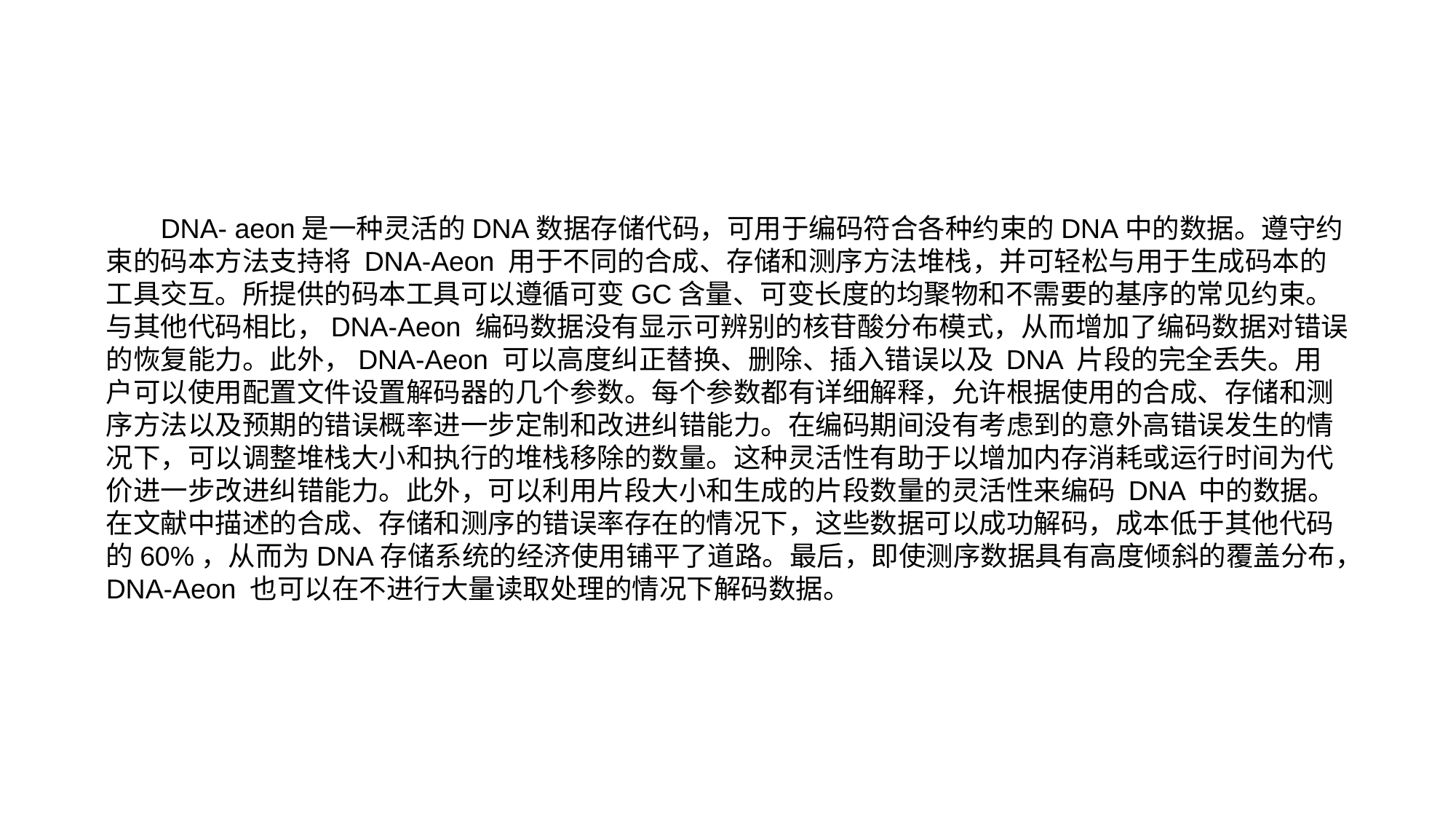

DNA- aeon是一种灵活的DNA数据存储代码，可用于编码符合各种约束的DNA中的数据。遵守约束的码本方法支持将 DNA-Aeon 用于不同的合成、存储和测序方法堆栈，并可轻松与用于生成码本的工具交互。所提供的码本工具可以遵循可变GC含量、可变长度的均聚物和不需要的基序的常见约束。与其他代码相比，DNA-Aeon 编码数据没有显示可辨别的核苷酸分布模式，从而增加了编码数据对错误的恢复能力。此外，DNA-Aeon 可以高度纠正替换、删除、插入错误以及 DNA 片段的完全丢失。用户可以使用配置文件设置解码器的几个参数。每个参数都有详细解释，允许根据使用的合成、存储和测序方法以及预期的错误概率进一步定制和改进纠错能力。在编码期间没有考虑到的意外高错误发生的情况下，可以调整堆栈大小和执行的堆栈移除的数量。这种灵活性有助于以增加内存消耗或运行时间为代价进一步改进纠错能力。此外，可以利用片段大小和生成的片段数量的灵活性来编码 DNA 中的数据。在文献中描述的合成、存储和测序的错误率存在的情况下，这些数据可以成功解码，成本低于其他代码的60%，从而为DNA存储系统的经济使用铺平了道路。最后，即使测序数据具有高度倾斜的覆盖分布，DNA-Aeon 也可以在不进行大量读取处理的情况下解码数据。